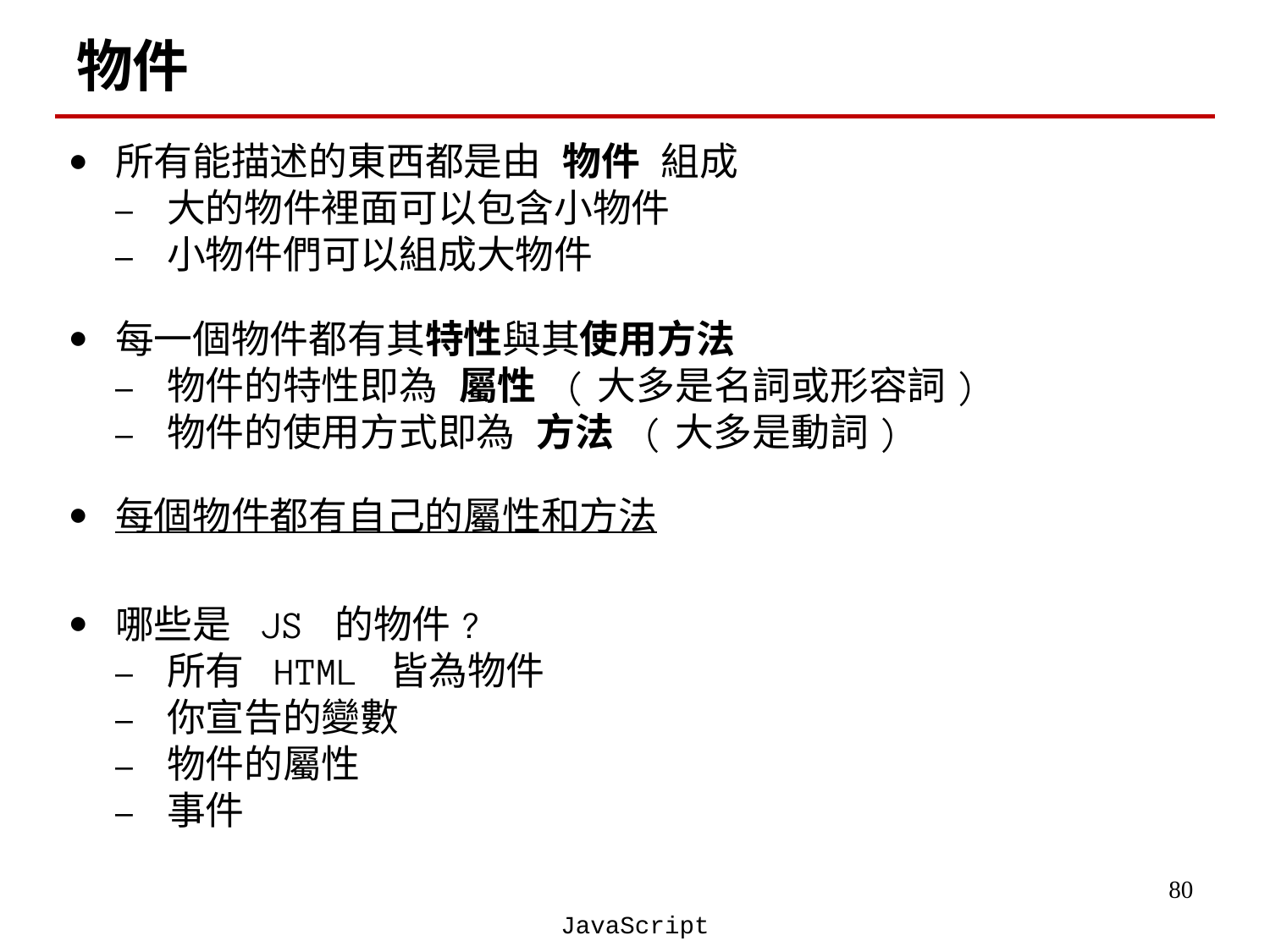

# 物件
所有能描述的東西都是由 物件 組成
- 大的物件裡面可以包含小物件
- 小物件們可以組成大物件
每一個物件都有其特性與其使用方法
- 物件的特性即為 屬性 (大多是名詞或形容詞)
- 物件的使用方式即為 方法 (大多是動詞)
每個物件都有自己的屬性和方法

哪些是 JS 的物件?
- 所有 HTML 皆為物件
- 你宣告的變數
- 物件的屬性
- 事件
80
JavaScript